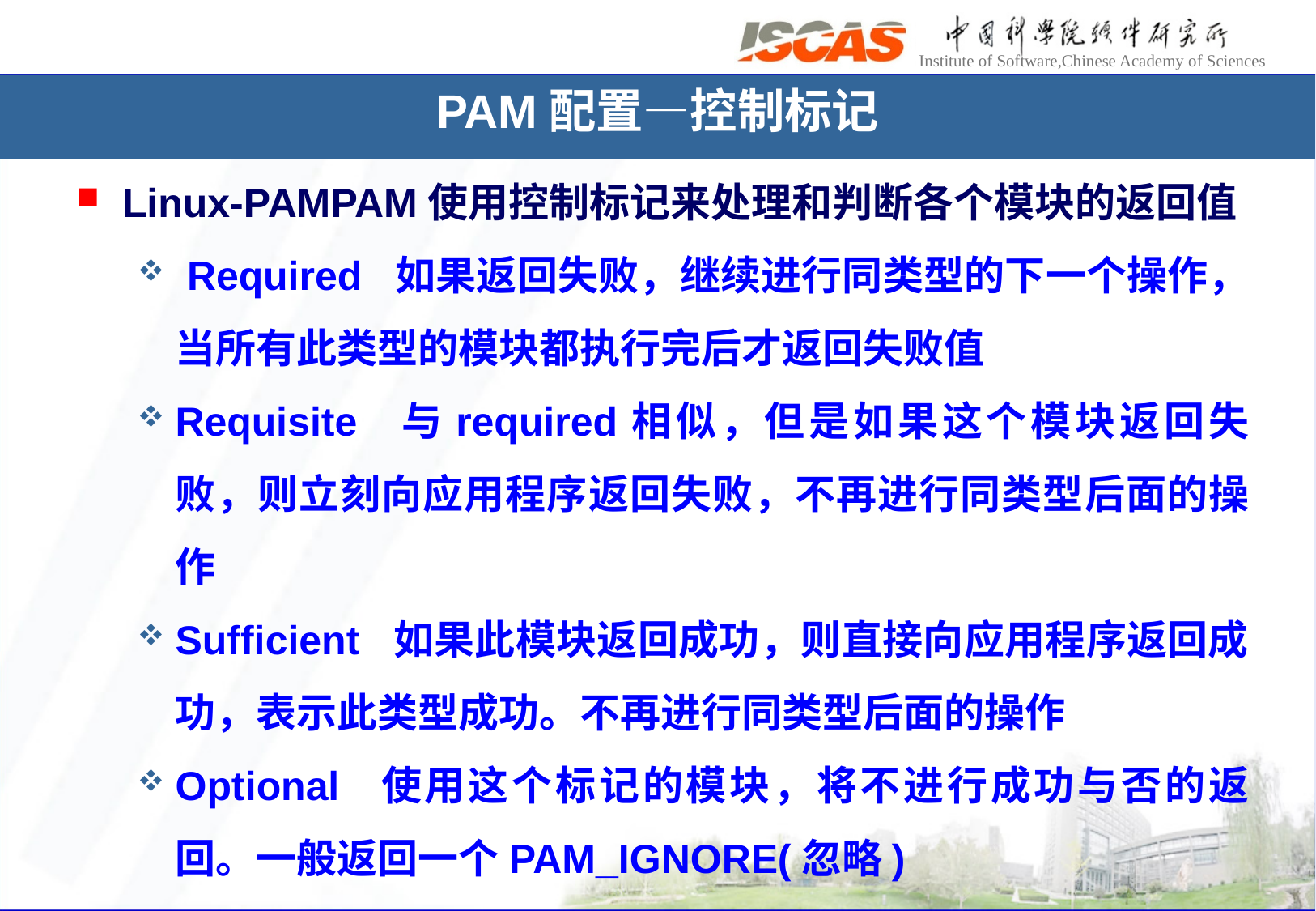

# PAM配置—控制标记
Linux-PAMPAM使用控制标记来处理和判断各个模块的返回值
 Required  如果返回失败，继续进行同类型的下一个操作，当所有此类型的模块都执行完后才返回失败值
Requisite  与required相似，但是如果这个模块返回失败，则立刻向应用程序返回失败，不再进行同类型后面的操作
Sufficient  如果此模块返回成功，则直接向应用程序返回成功，表示此类型成功。不再进行同类型后面的操作
Optional  使用这个标记的模块，将不进行成功与否的返回。一般返回一个PAM_IGNORE(忽略)